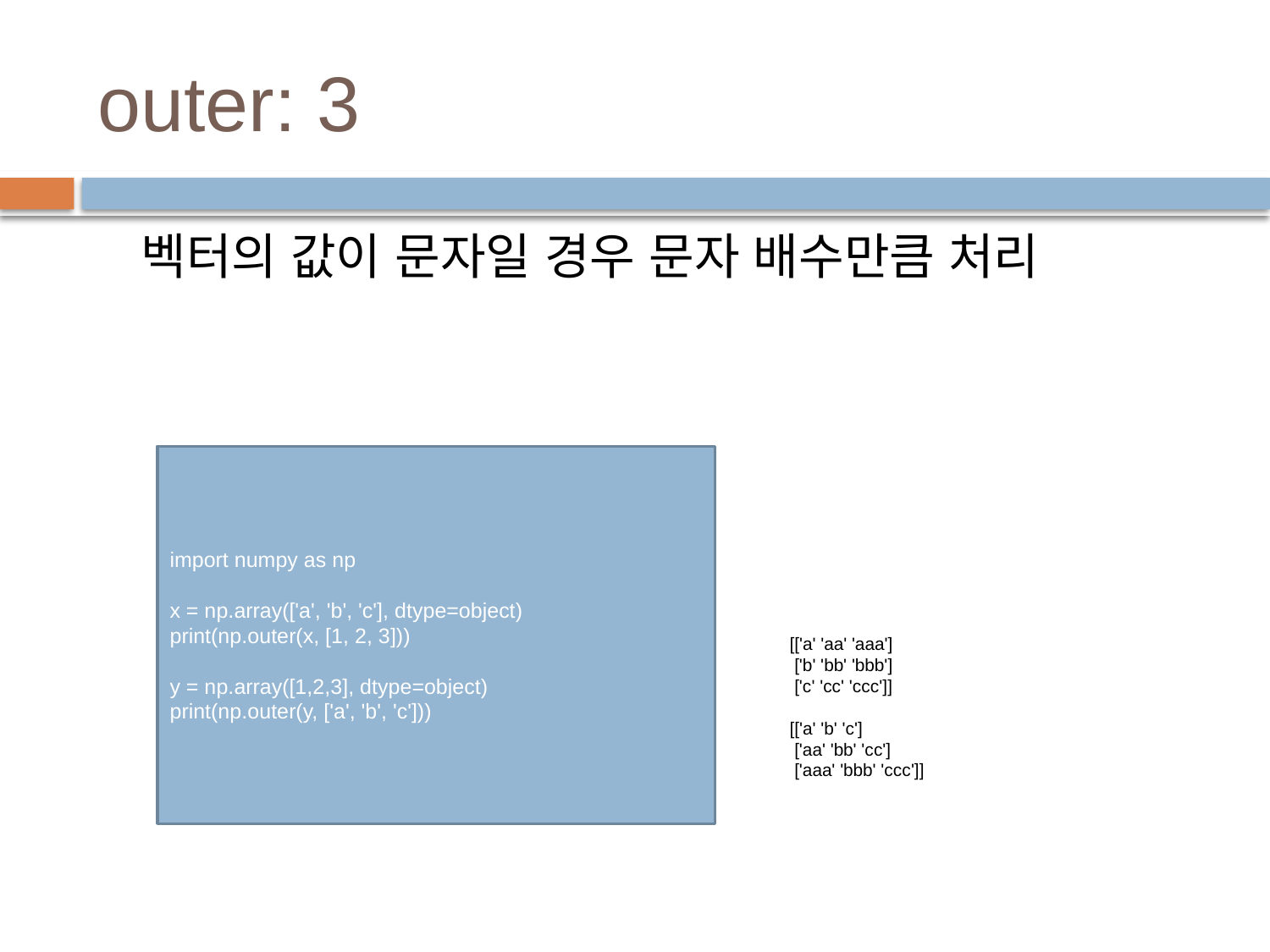

# outer: 3
벡터의 값이 문자일 경우 문자 배수만큼 처리
import numpy as np

x = np.array(['a', 'b', 'c'], dtype=object)
print(np.outer(x, [1, 2, 3]))

y = np.array([1,2,3], dtype=object)
print(np.outer(y, ['a', 'b', 'c']))
[['a' 'aa' 'aaa']
 ['b' 'bb' 'bbb']
 ['c' 'cc' 'ccc']]

[['a' 'b' 'c']
 ['aa' 'bb' 'cc']
 ['aaa' 'bbb' 'ccc']]